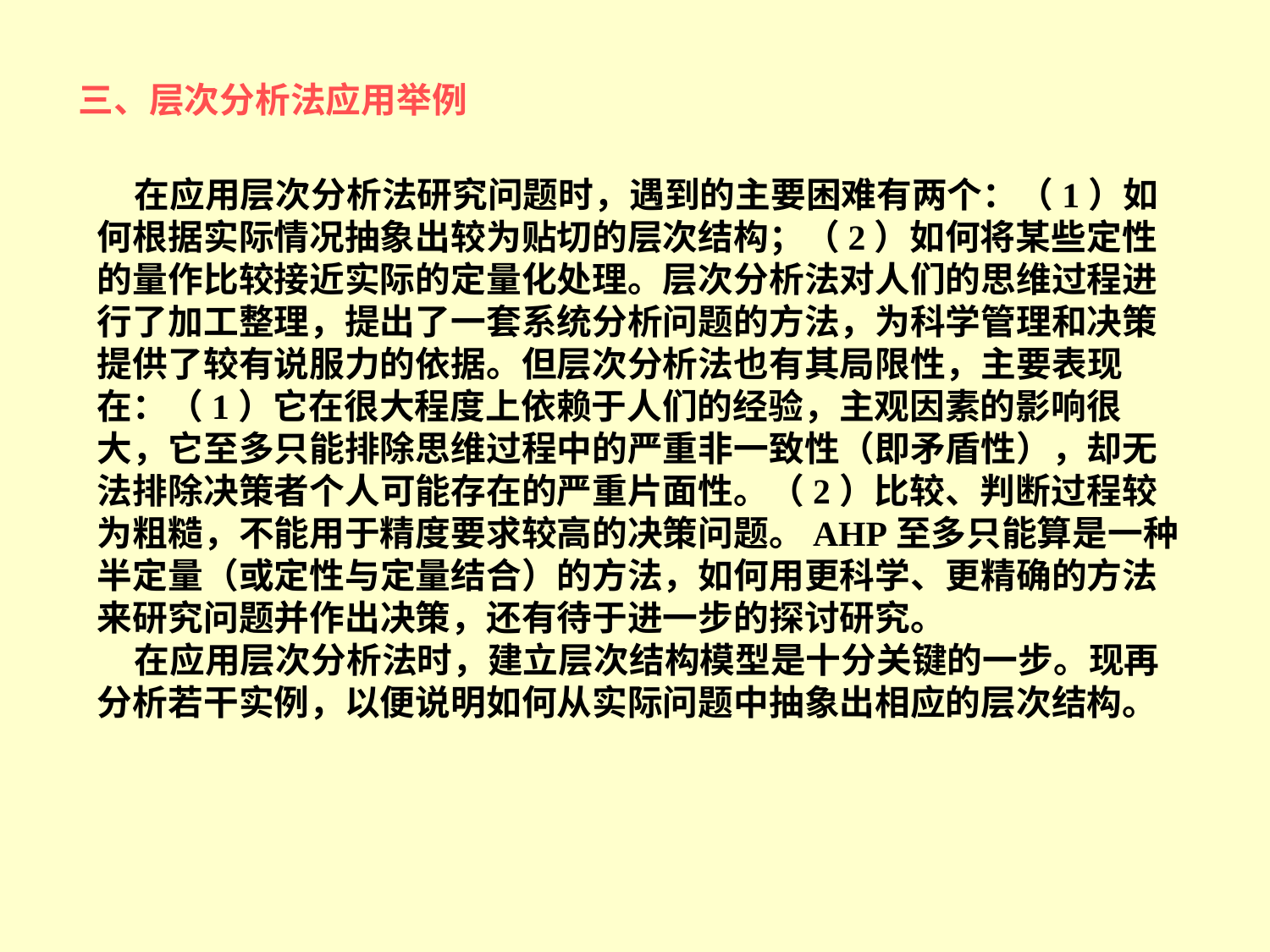

三、层次分析法应用举例
在应用层次分析法研究问题时，遇到的主要困难有两个：（1）如何根据实际情况抽象出较为贴切的层次结构；（2）如何将某些定性的量作比较接近实际的定量化处理。层次分析法对人们的思维过程进行了加工整理，提出了一套系统分析问题的方法，为科学管理和决策提供了较有说服力的依据。但层次分析法也有其局限性，主要表现在：（1）它在很大程度上依赖于人们的经验，主观因素的影响很大，它至多只能排除思维过程中的严重非一致性（即矛盾性），却无法排除决策者个人可能存在的严重片面性。（2）比较、判断过程较为粗糙，不能用于精度要求较高的决策问题。AHP至多只能算是一种半定量（或定性与定量结合）的方法，如何用更科学、更精确的方法来研究问题并作出决策，还有待于进一步的探讨研究。
在应用层次分析法时，建立层次结构模型是十分关键的一步。现再分析若干实例，以便说明如何从实际问题中抽象出相应的层次结构。